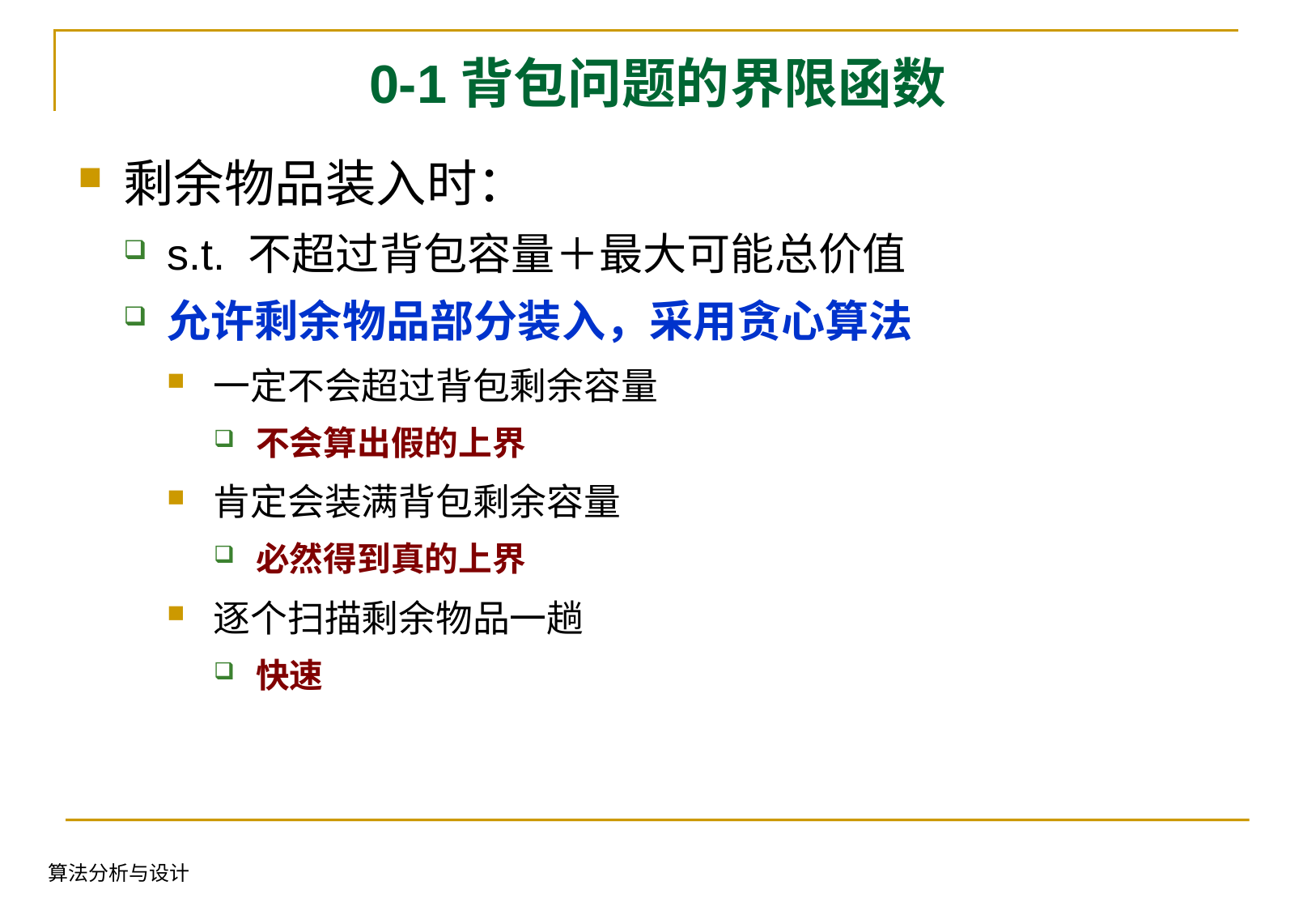

# 0-1背包问题的界限函数
剩余物品装入时：
s.t. 不超过背包容量＋最大可能总价值
允许剩余物品部分装入，采用贪心算法
一定不会超过背包剩余容量
不会算出假的上界
肯定会装满背包剩余容量
必然得到真的上界
逐个扫描剩余物品一趟
快速
算法分析与设计